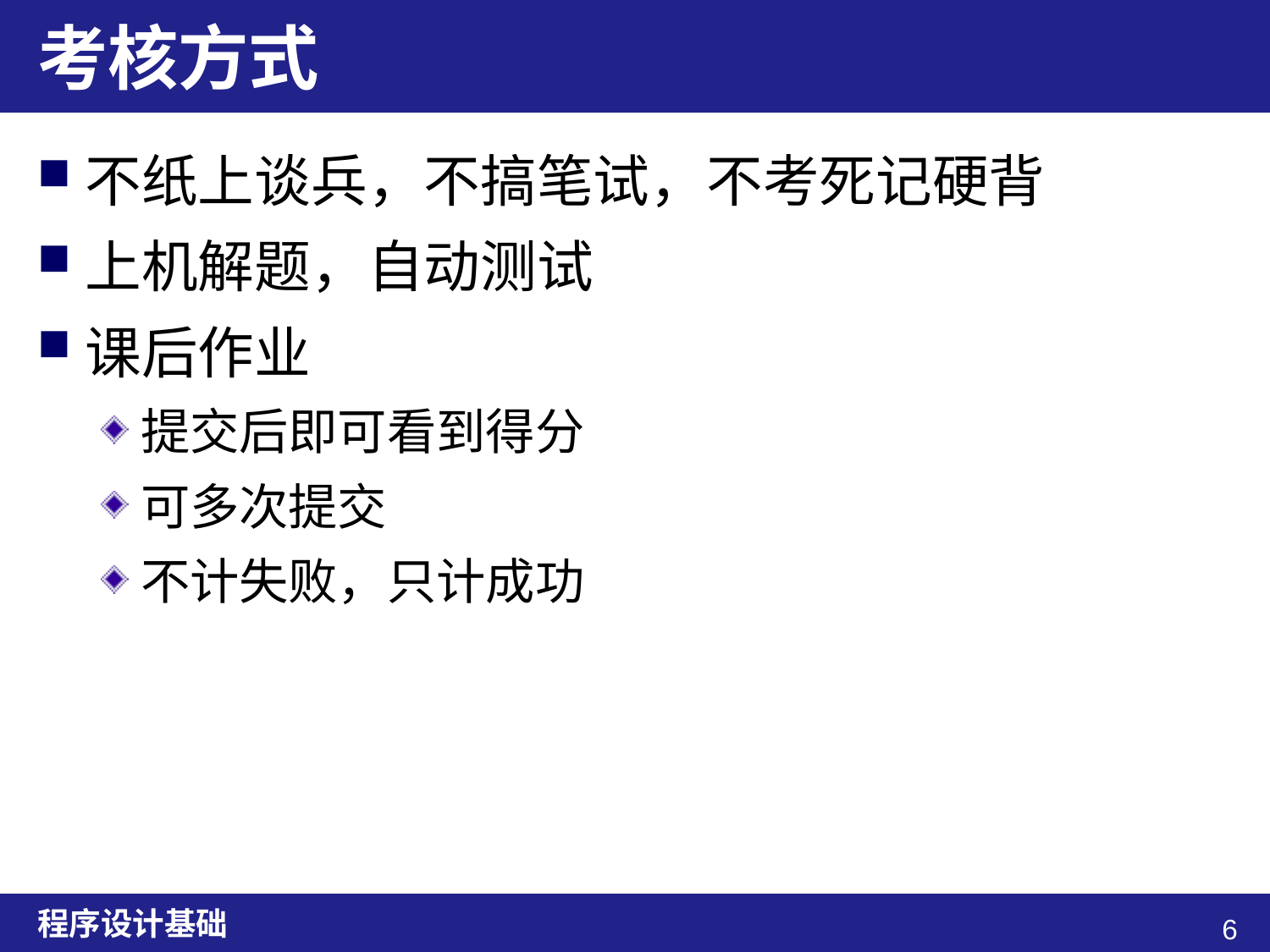

# 考核方式
不纸上谈兵，不搞笔试，不考死记硬背
上机解题，自动测试
课后作业
提交后即可看到得分
可多次提交
不计失败，只计成功